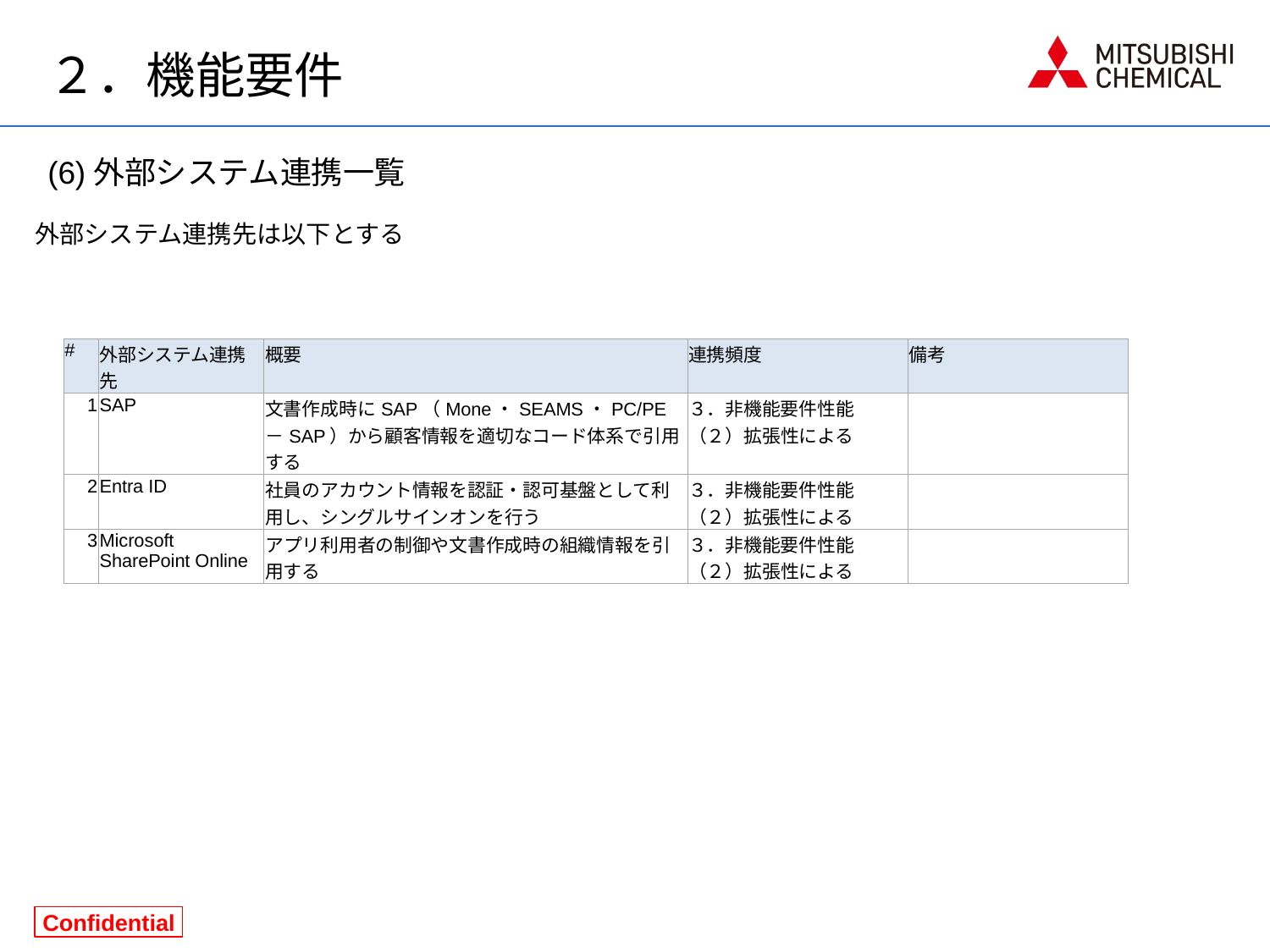

# ２．機能要件
(6)外部システム連携一覧
外部システム連携先は以下とする
|  |  |  |  |  |
| --- | --- | --- | --- | --- |
| # | 外部システム連携先 | 概要 | 連携頻度 | 備考 |
| 1 | SAP | 文書作成時にSAP（Mone・SEAMS・PC/PE－SAP）から顧客情報を適切なコード体系で引用する | ３．非機能要件性能（２）拡張性による |  |
| 2 | Entra ID | 社員のアカウント情報を認証・認可基盤として利用し、シングルサインオンを行う | ３．非機能要件性能（２）拡張性による |  |
| 3 | Microsoft SharePoint Online | アプリ利用者の制御や文書作成時の組織情報を引用する | ３．非機能要件性能（２）拡張性による |  |